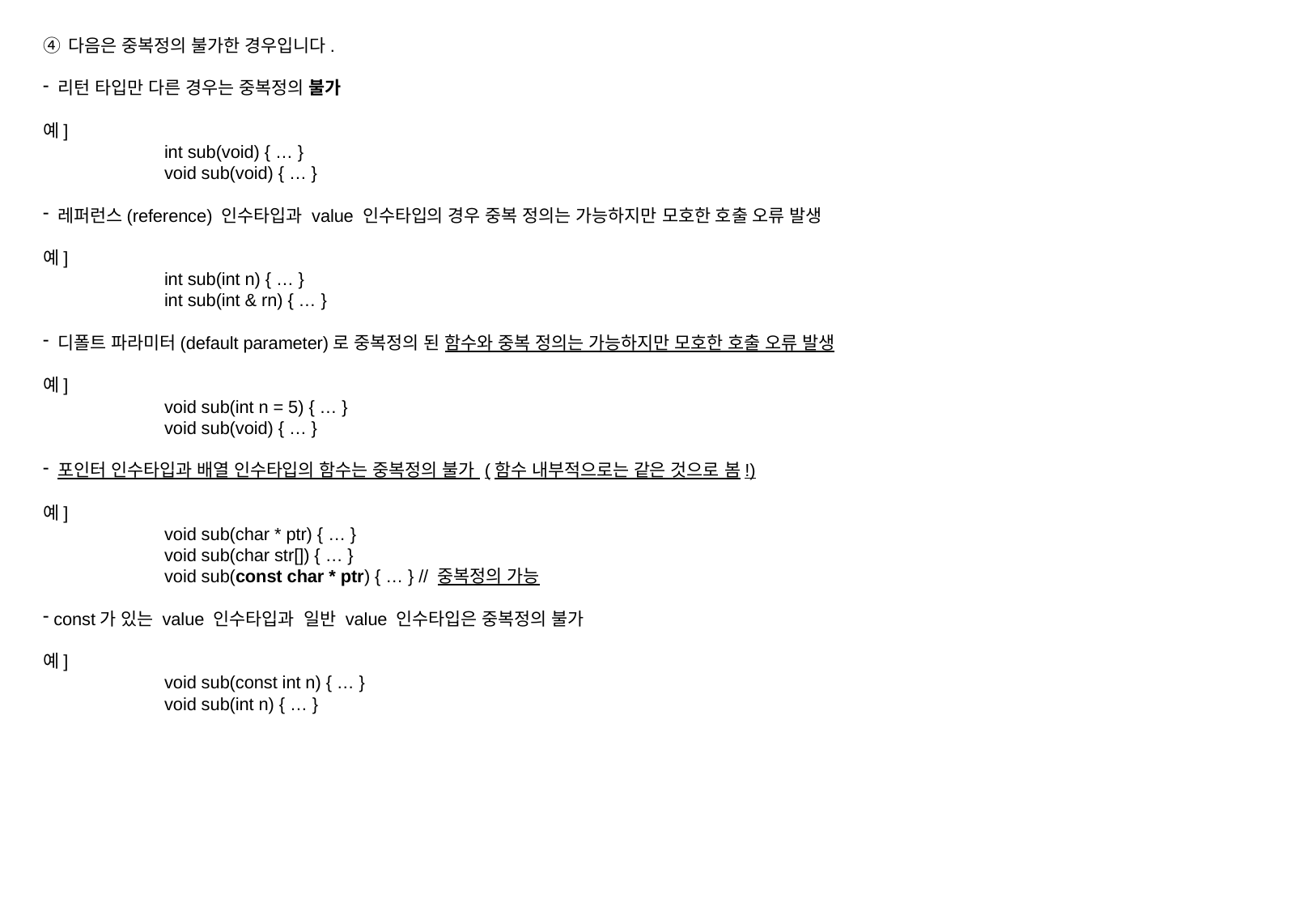

④ 다음은 중복정의 불가한 경우입니다.

 리턴 타입만 다른 경우는 중복정의 불가

예]
	int sub(void) { … }
	void sub(void) { … }

 레퍼런스(reference) 인수타입과 value 인수타입의 경우 중복 정의는 가능하지만 모호한 호출 오류 발생

예]
	int sub(int n) { … }
	int sub(int & rn) { … }

 디폴트 파라미터(default parameter)로 중복정의 된 함수와 중복 정의는 가능하지만 모호한 호출 오류 발생

예]
	void sub(int n = 5) { … }
	void sub(void) { … }

 포인터 인수타입과 배열 인수타입의 함수는 중복정의 불가 (함수 내부적으로는 같은 것으로 봄!)

예]
	void sub(char * ptr) { … }
	void sub(char str[]) { … }
	void sub(const char * ptr) { … } // 중복정의 가능

 const가 있는 value 인수타입과  일반 value 인수타입은 중복정의 불가

예]
	void sub(const int n) { … }
	void sub(int n) { … }